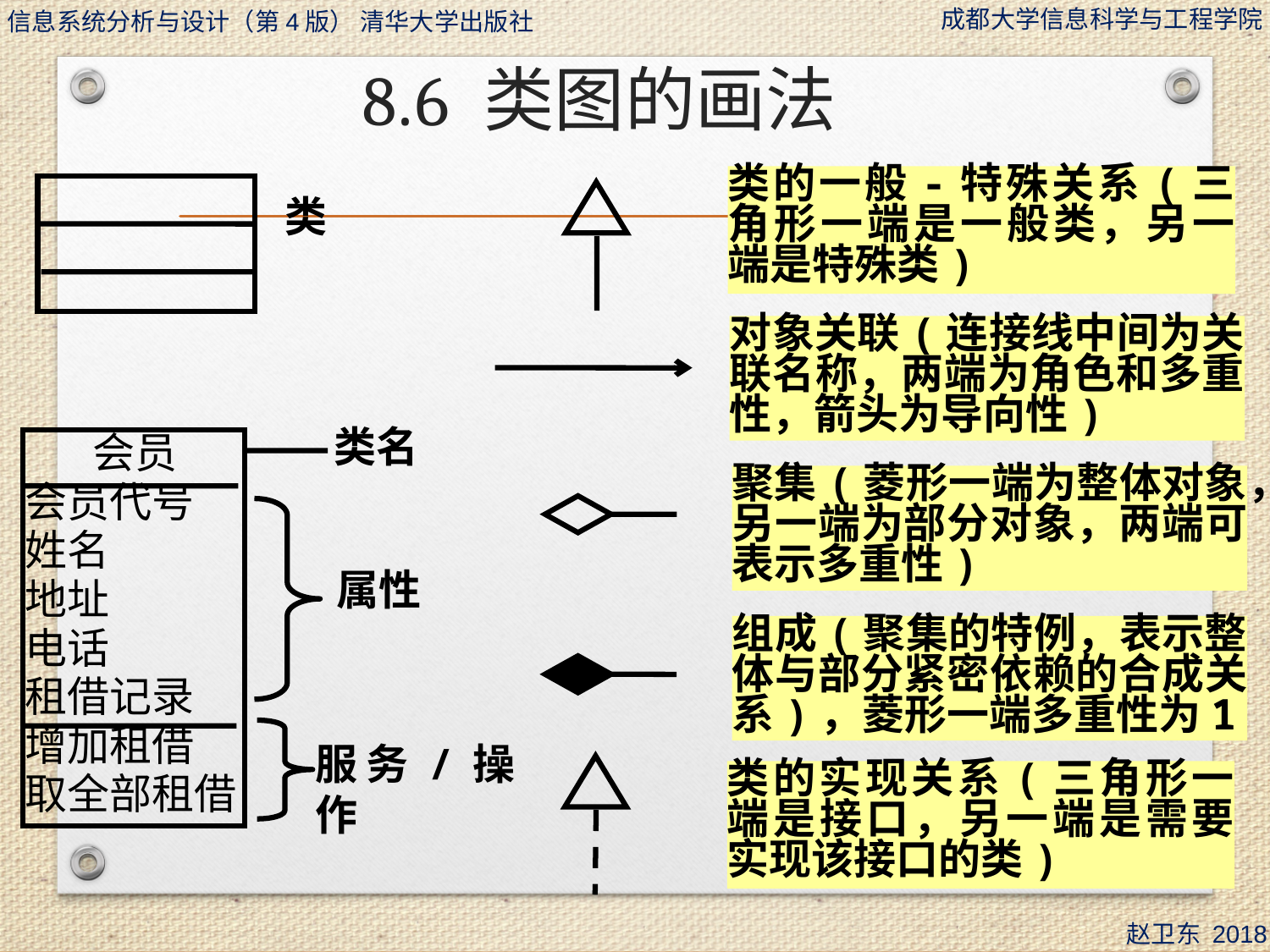

# 8.6 类图的画法
类的一般-特殊关系(三角形一端是一般类，另一端是特殊类)

类

对象关联(连接线中间为关联名称，两端为角色和多重性，箭头为导向性)

类名
会员
会员代号
姓名
地址
电话
租借记录
增加租借
取全部租借

聚集(菱形一端为整体对象，另一端为部分对象，两端可表示多重性)

属性

组成(聚集的特例，表示整体与部分紧密依赖的合成关系)，菱形一端多重性为1

服务/操作

类的实现关系(三角形一端是接口，另一端是需要实现该接口的类)